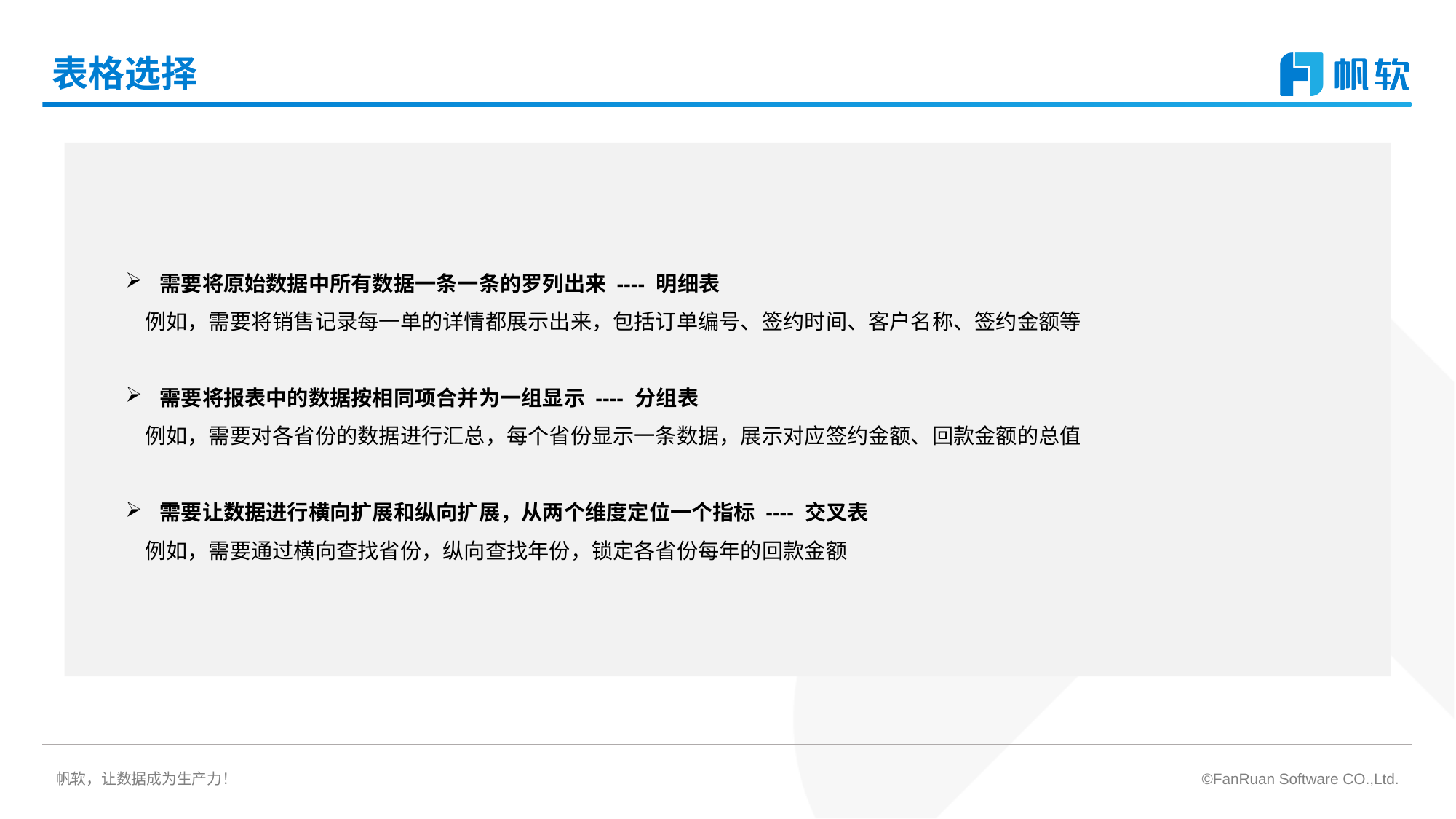

# 表格选择

需要将原始数据中所有数据一条一条的罗列出来 ---- 明细表
   例如，需要将销售记录每一单的详情都展示出来，包括订单编号、签约时间、客户名称、签约金额等

需要将报表中的数据按相同项合并为一组显示 ---- 分组表
   例如，需要对各省份的数据进行汇总，每个省份显示一条数据，展示对应签约金额、回款金额的总值

需要让数据进行横向扩展和纵向扩展，从两个维度定位一个指标 ---- 交叉表
   例如，需要通过横向查找省份，纵向查找年份，锁定各省份每年的回款金额